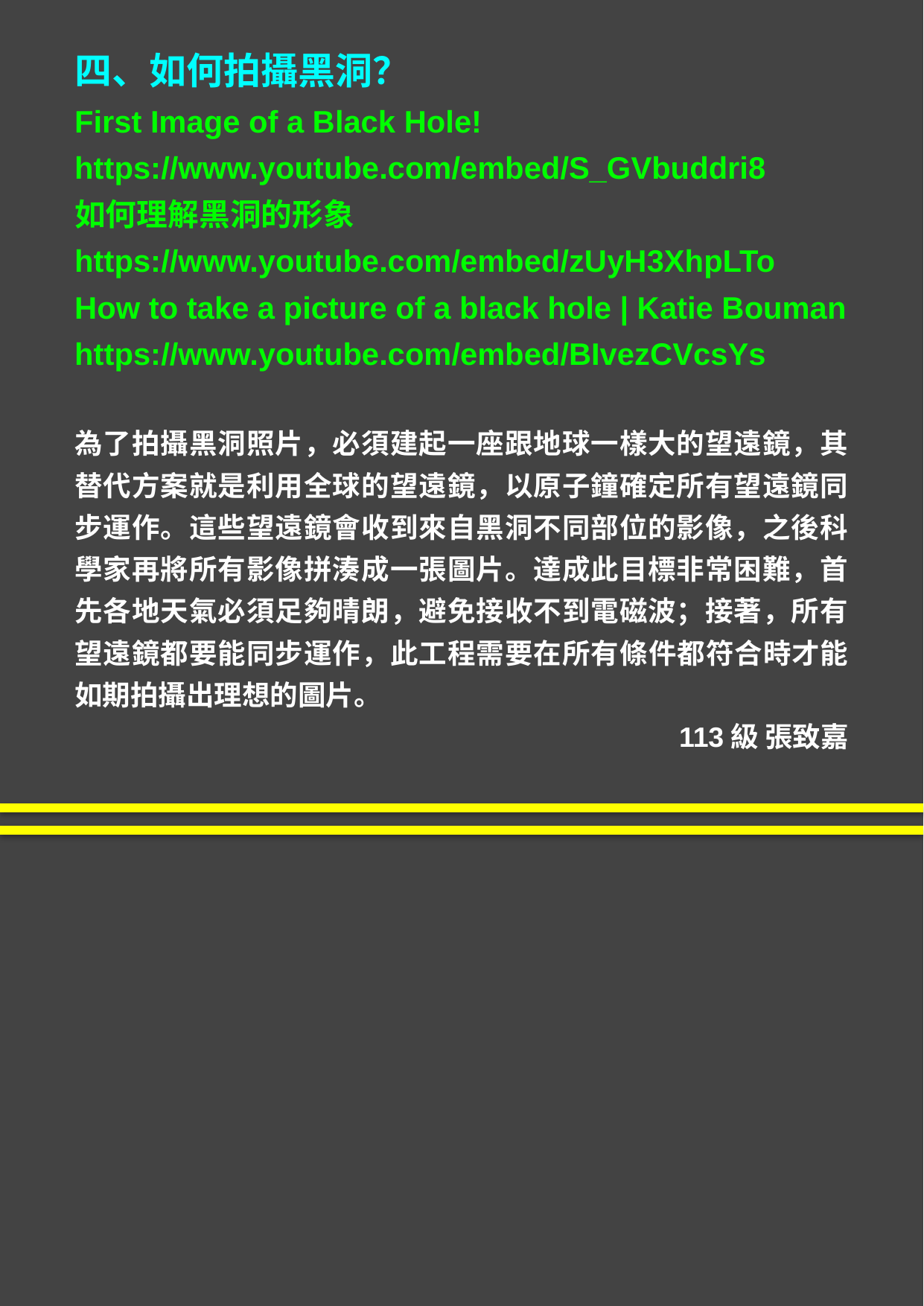

四、如何拍攝黑洞？
First Image of a Black Hole!
https://www.youtube.com/embed/S_GVbuddri8
如何理解黑洞的形象
https://www.youtube.com/embed/zUyH3XhpLTo
How to take a picture of a black hole | Katie Bouman
https://www.youtube.com/embed/BIvezCVcsYs

為了拍攝黑洞照片，必須建起一座跟地球一樣大的望遠鏡，其替代方案就是利用全球的望遠鏡，以原子鐘確定所有望遠鏡同步運作。這些望遠鏡會收到來自黑洞不同部位的影像，之後科學家再將所有影像拼湊成一張圖片。達成此目標非常困難，首先各地天氣必須足夠晴朗，避免接收不到電磁波；接著，所有望遠鏡都要能同步運作，此工程需要在所有條件都符合時才能如期拍攝出理想的圖片。
113級 張致嘉